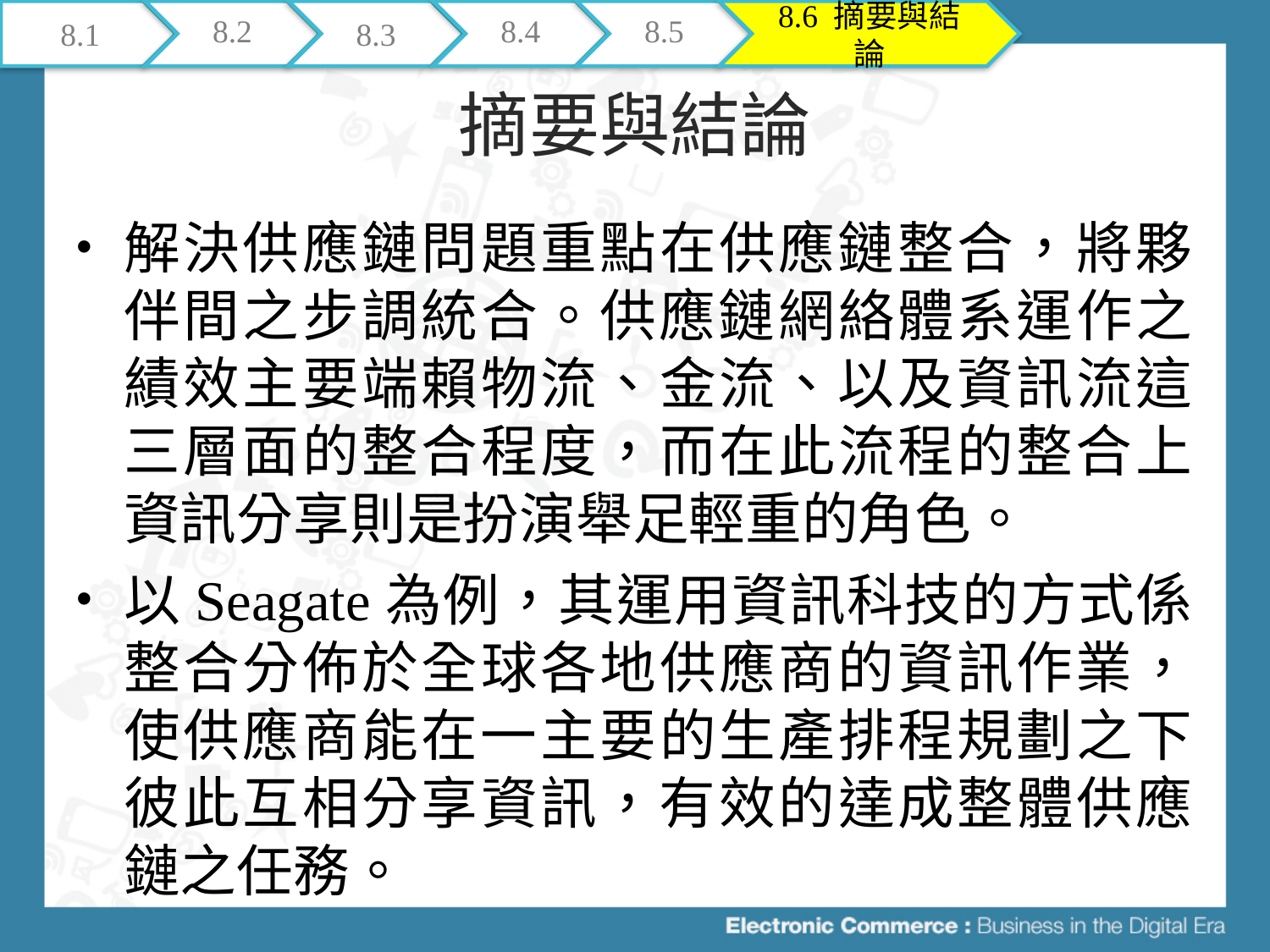

8.1
8.2
8.3
8.4
8.5
8.6 摘要與結論
# 摘要與結論
解決供應鏈問題重點在供應鏈整合，將夥伴間之步調統合。供應鏈網絡體系運作之績效主要端賴物流、金流、以及資訊流這三層面的整合程度，而在此流程的整合上資訊分享則是扮演舉足輕重的角色。
以Seagate為例，其運用資訊科技的方式係整合分佈於全球各地供應商的資訊作業，使供應商能在一主要的生產排程規劃之下彼此互相分享資訊，有效的達成整體供應鏈之任務。